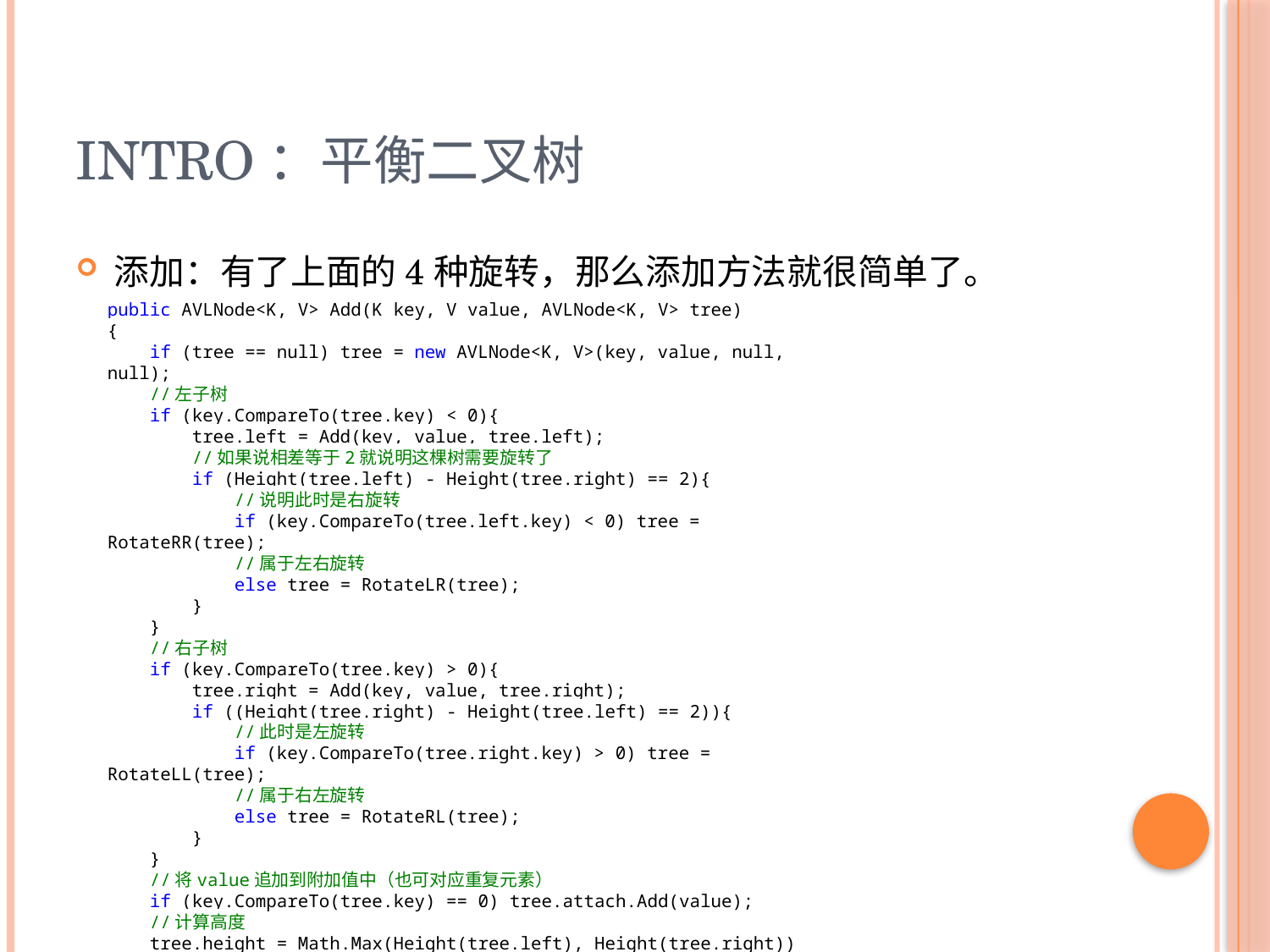

# Intro：平衡二叉树
添加：有了上面的4种旋转，那么添加方法就很简单了。

public AVLNode<K, V> Add(K key, V value, AVLNode<K, V> tree)
{
    if (tree == null) tree = new AVLNode<K, V>(key, value, null, null);
    //左子树
    if (key.CompareTo(tree.key) < 0){
        tree.left = Add(key, value, tree.left);
        //如果说相差等于2就说明这棵树需要旋转了
        if (Height(tree.left) - Height(tree.right) == 2){
            //说明此时是右旋转
            if (key.CompareTo(tree.left.key) < 0) tree = RotateRR(tree);
            //属于左右旋转
            else tree = RotateLR(tree);
        }
    }
    //右子树
    if (key.CompareTo(tree.key) > 0){
        tree.right = Add(key, value, tree.right);
        if ((Height(tree.right) - Height(tree.left) == 2)){
            //此时是左旋转
            if (key.CompareTo(tree.right.key) > 0) tree = RotateLL(tree);
            //属于右左旋转
            else tree = RotateRL(tree);
        }
    }
    //将value追加到附加值中（也可对应重复元素）
    if (key.CompareTo(tree.key) == 0) tree.attach.Add(value);
    //计算高度
    tree.height = Math.Max(Height(tree.left), Height(tree.right)) + 1;
    return tree;
}